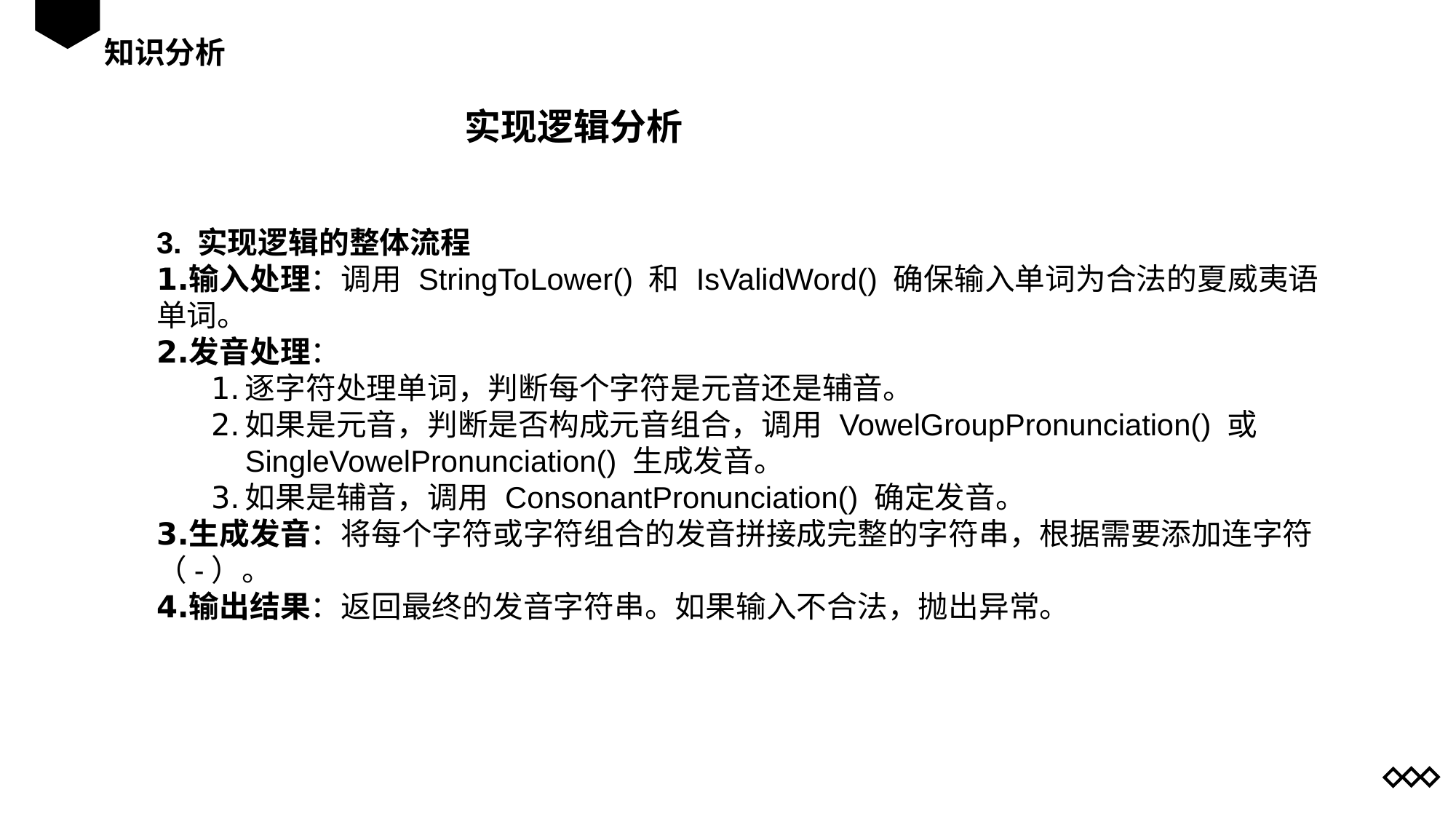

知识分析
实现逻辑分析
3. 实现逻辑的整体流程
输入处理：调用 StringToLower() 和 IsValidWord() 确保输入单词为合法的夏威夷语单词。
发音处理：
逐字符处理单词，判断每个字符是元音还是辅音。
如果是元音，判断是否构成元音组合，调用 VowelGroupPronunciation() 或 SingleVowelPronunciation() 生成发音。
如果是辅音，调用 ConsonantPronunciation() 确定发音。
生成发音：将每个字符或字符组合的发音拼接成完整的字符串，根据需要添加连字符（-）。
输出结果：返回最终的发音字符串。如果输入不合法，抛出异常。